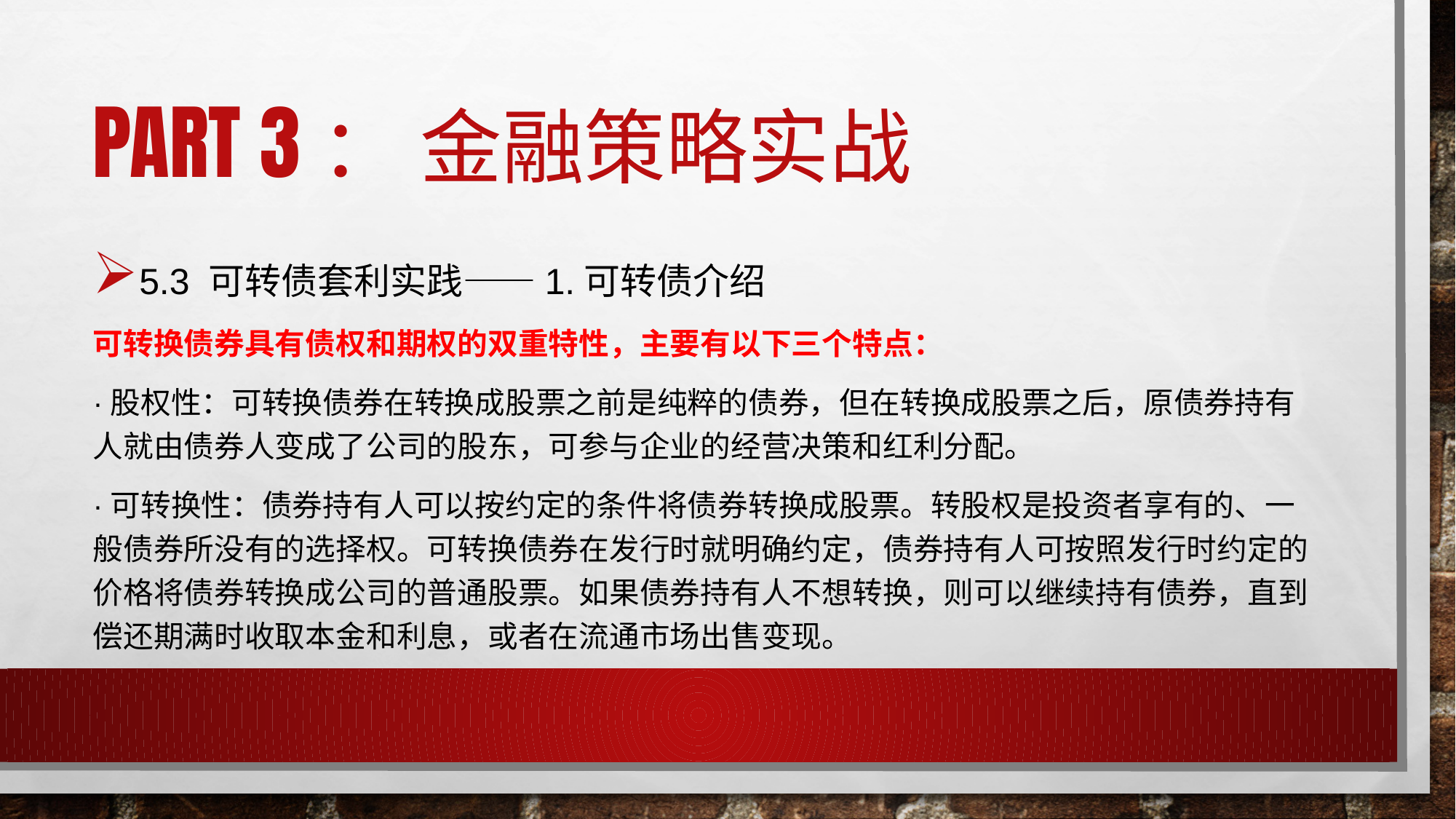

# Part 3： 金融策略实战
5.3 可转债套利实践——1.可转债介绍
可转换债券具有债权和期权的双重特性，主要有以下三个特点：
·股权性：可转换债券在转换成股票之前是纯粹的债券，但在转换成股票之后，原债券持有人就由债券人变成了公司的股东，可参与企业的经营决策和红利分配。
·可转换性：债券持有人可以按约定的条件将债券转换成股票。转股权是投资者享有的、一般债券所没有的选择权。可转换债券在发行时就明确约定，债券持有人可按照发行时约定的价格将债券转换成公司的普通股票。如果债券持有人不想转换，则可以继续持有债券，直到偿还期满时收取本金和利息，或者在流通市场出售变现。